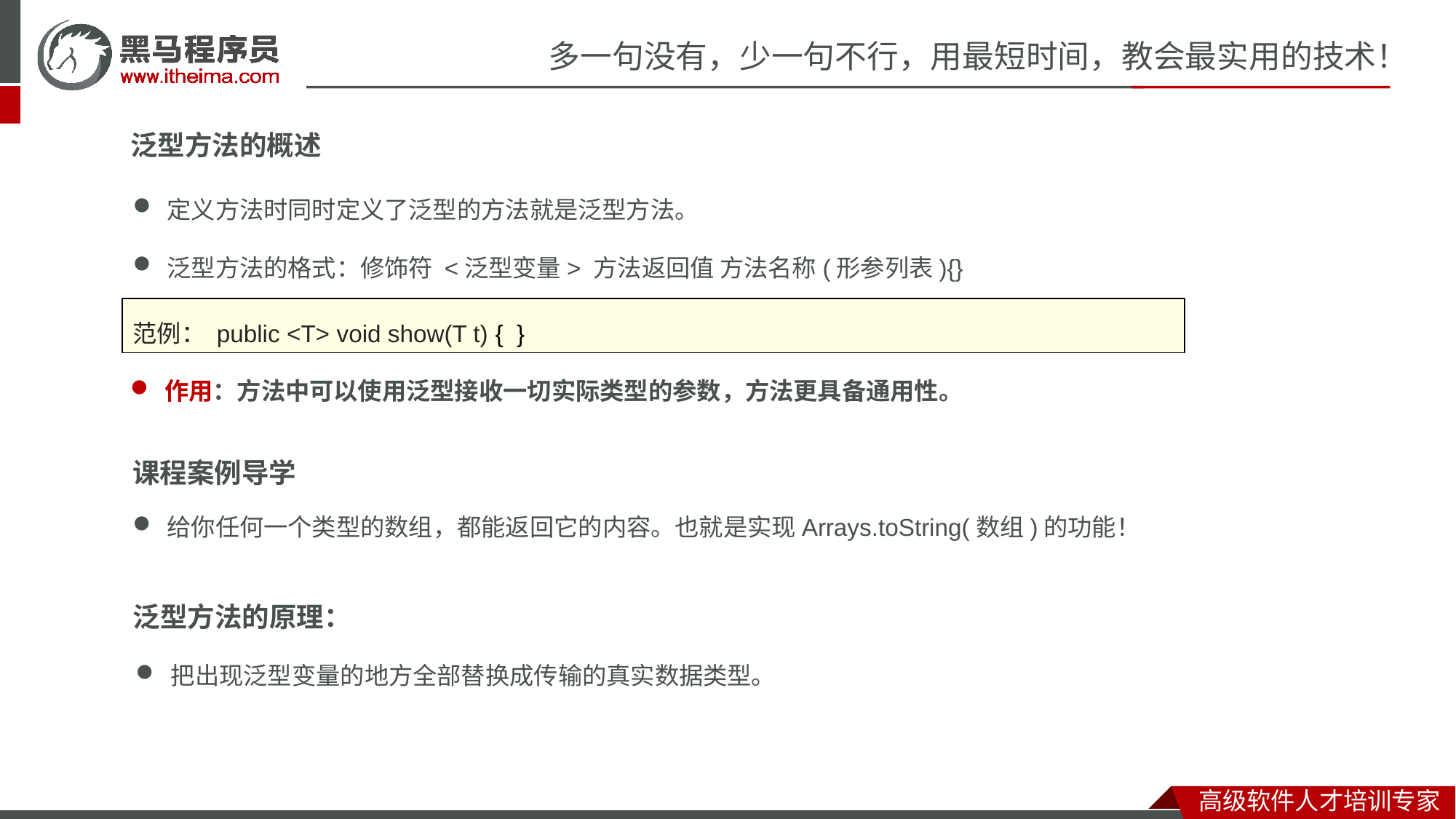

泛型方法的概述
定义方法时同时定义了泛型的方法就是泛型方法。
泛型方法的格式：修饰符 <泛型变量> 方法返回值 方法名称(形参列表){}
范例： public <T> void show(T t) {  }
作用：方法中可以使用泛型接收一切实际类型的参数，方法更具备通用性。
课程案例导学
给你任何一个类型的数组，都能返回它的内容。也就是实现Arrays.toString(数组)的功能！
泛型方法的原理：
 把出现泛型变量的地方全部替换成传输的真实数据类型。